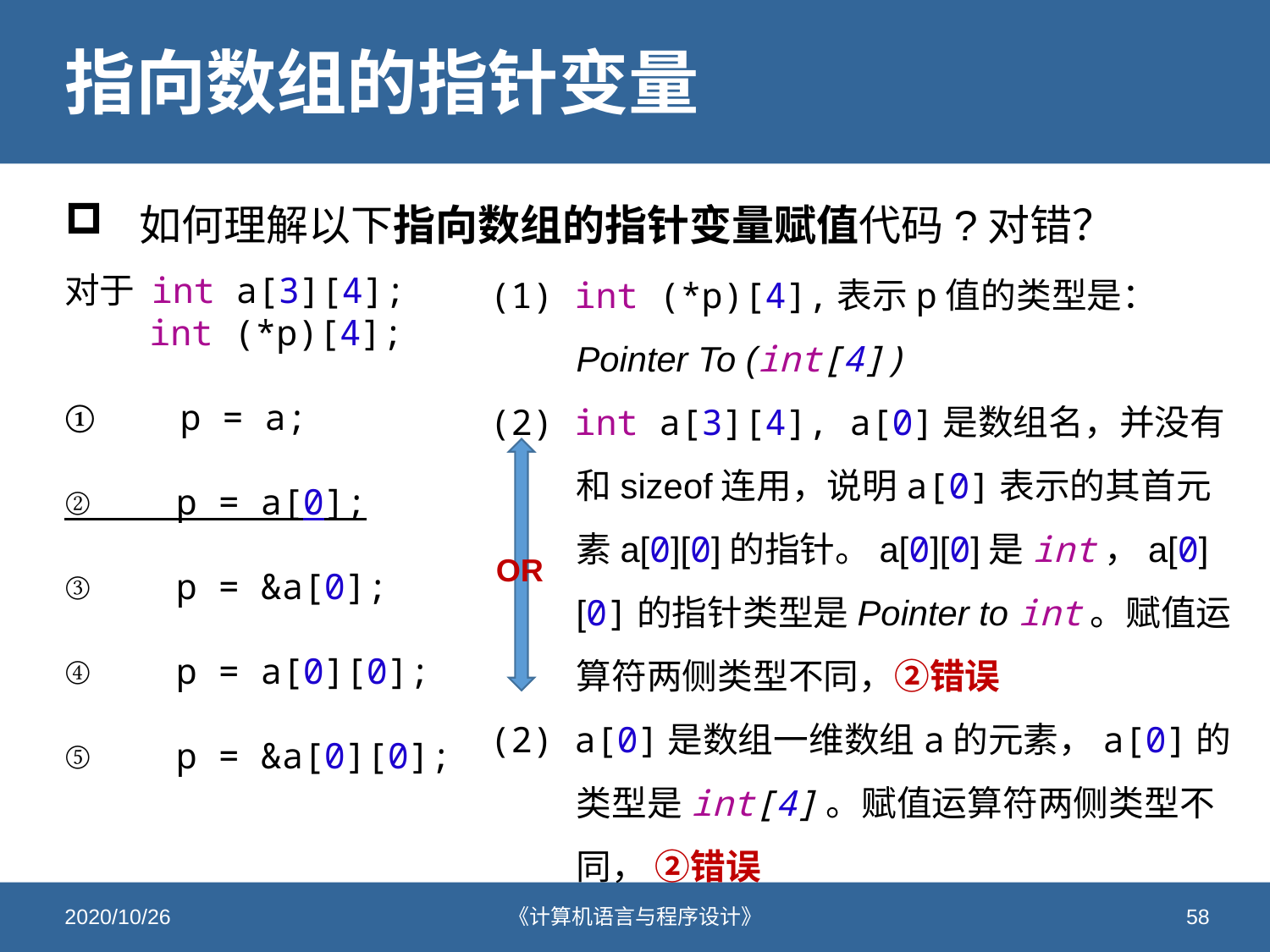

# 指向数组的指针变量
如何理解以下指向数组的指针变量赋值代码?对错？
(1) int (*p)[4],表示p值的类型是：Pointer To (int[4])
(2) int a[3][4], a[0]是数组名，并没有和sizeof连用，说明a[0]表示的其首元素a[0][0]的指针。a[0][0]是int，a[0][0]的指针类型是Pointer to int。赋值运算符两侧类型不同，②错误
(2) a[0]是数组一维数组a的元素，a[0]的类型是int[4]。赋值运算符两侧类型不同， ②错误
对于 int a[3][4];
    int (*p)[4];

①    p = a;

②    p = a[0];

③    p = &a[0];

④    p = a[0][0];

⑤    p = &a[0][0];

OR
2020/10/26
《计算机语言与程序设计》
58